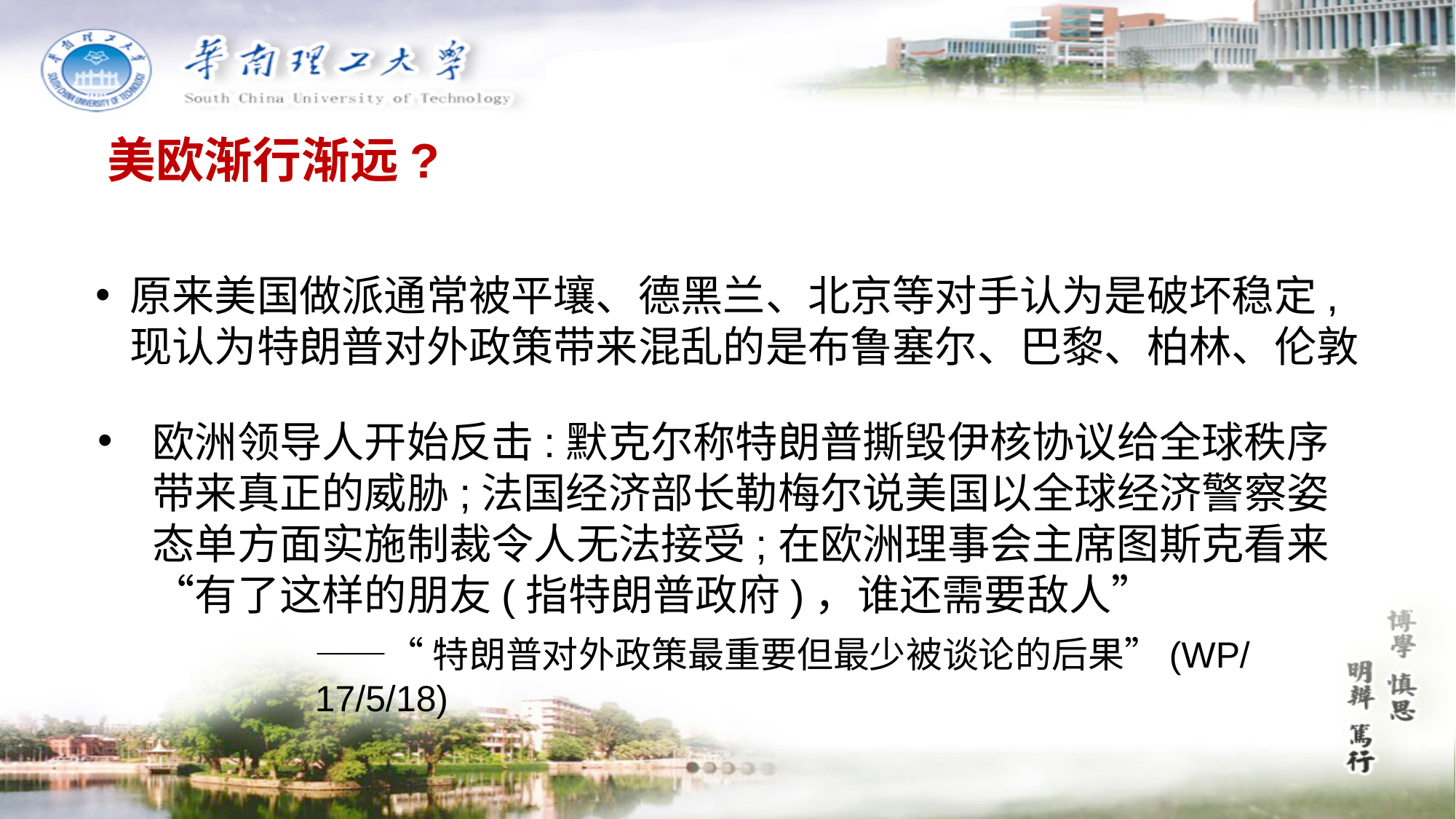

# Diagram
美欧渐行渐远?
原来美国做派通常被平壤、德黑兰、北京等对手认为是破坏稳定,现认为特朗普对外政策带来混乱的是布鲁塞尔、巴黎、柏林、伦敦
欧洲领导人开始反击:默克尔称特朗普撕毁伊核协议给全球秩序带来真正的威胁;法国经济部长勒梅尔说美国以全球经济警察姿态单方面实施制裁令人无法接受;在欧洲理事会主席图斯克看来“有了这样的朋友(指特朗普政府)，谁还需要敌人”
——“特朗普对外政策最重要但最少被谈论的后果”(WP/17/5/18)